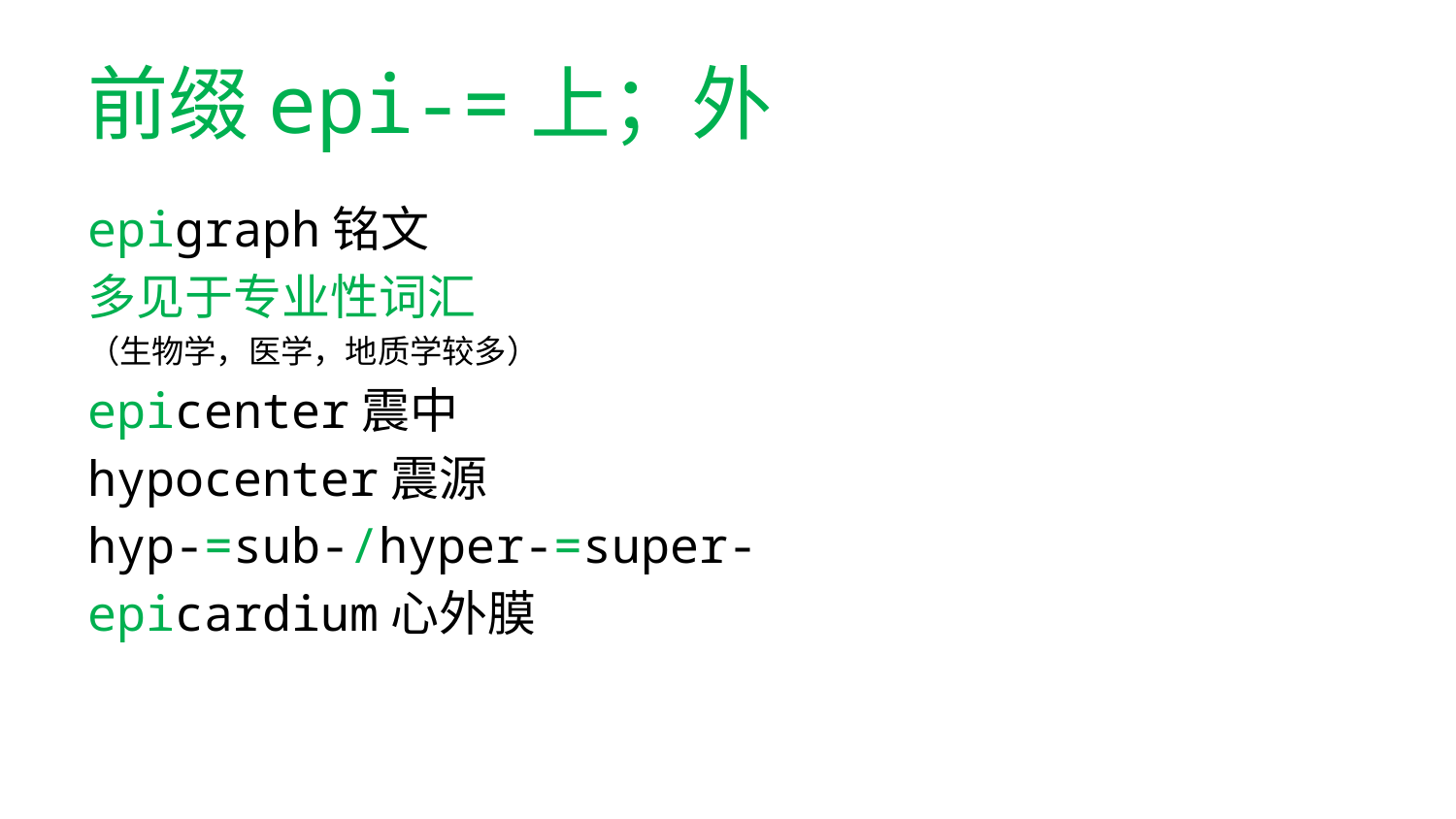

# 前缀epi-=上；外
epigraph铭文
多见于专业性词汇
（生物学，医学，地质学较多）
epicenter震中
hypocenter震源
hyp-=sub-/hyper-=super-
epicardium心外膜